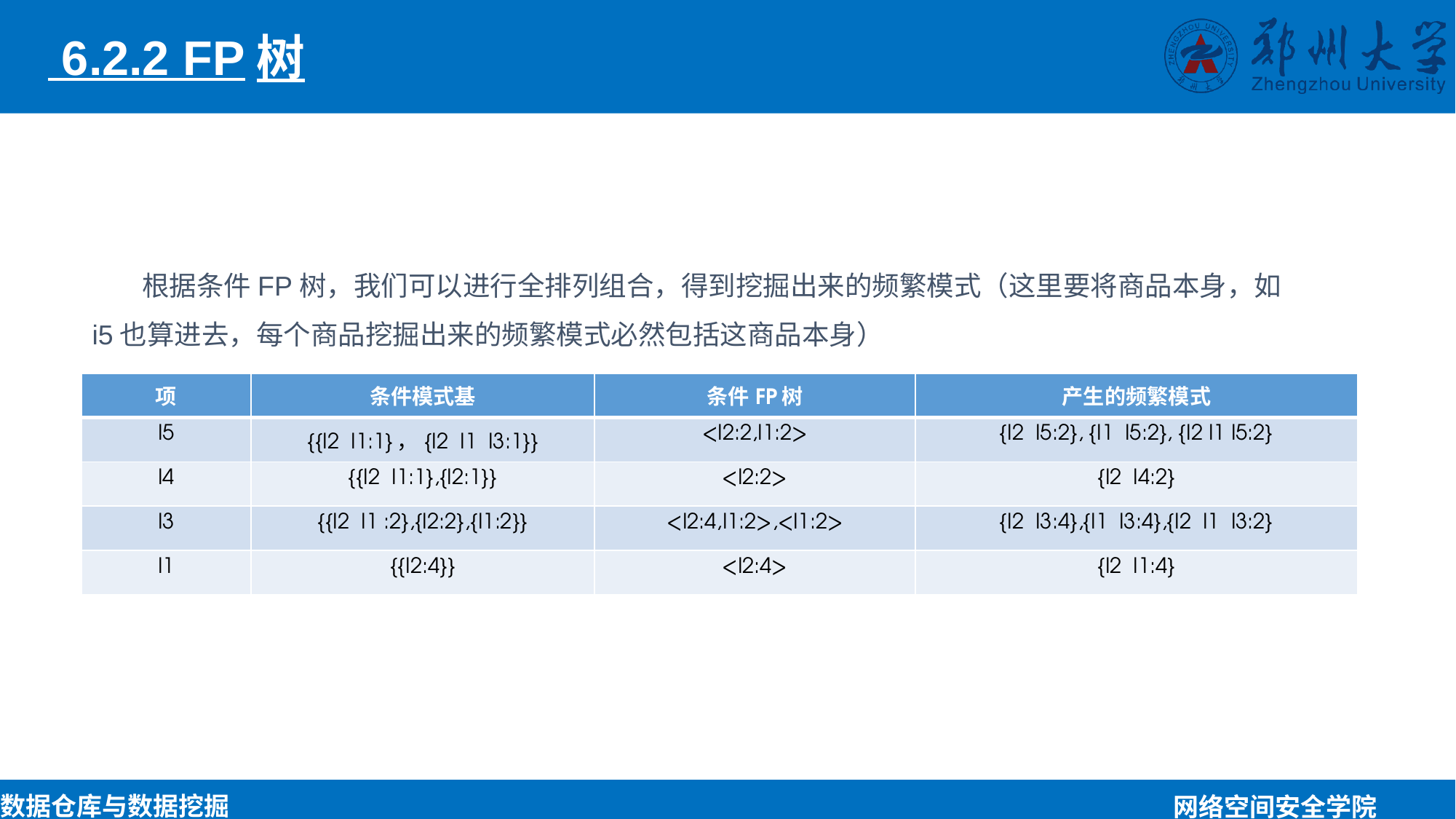

6.2.2 FP树
       根据条件FP树，我们可以进行全排列组合，得到挖掘出来的频繁模式（这里要将商品本身，如i5也算进去，每个商品挖掘出来的频繁模式必然包括这商品本身）
| 项 | 条件模式基 | 条件FP树 | 产生的频繁模式 |
| --- | --- | --- | --- |
| I5 | {{I2 I1:1}，{I2 I1 I3:1}} | <I2:2,I1:2> | {I2 I5:2}, {I1 I5:2}, {I2 I1 I5:2} |
| I4 | {{I2 I1:1},{I2:1}} | <I2:2> | {I2 I4:2} |
| I3 | {{I2 I1 :2},{I2:2},{I1:2}} | <I2:4,I1:2>,<I1:2> | {I2 I3:4},{I1 I3:4},{I2 I1 I3:2} |
| I1 | {{I2:4}} | <I2:4> | {I2 I1:4} |